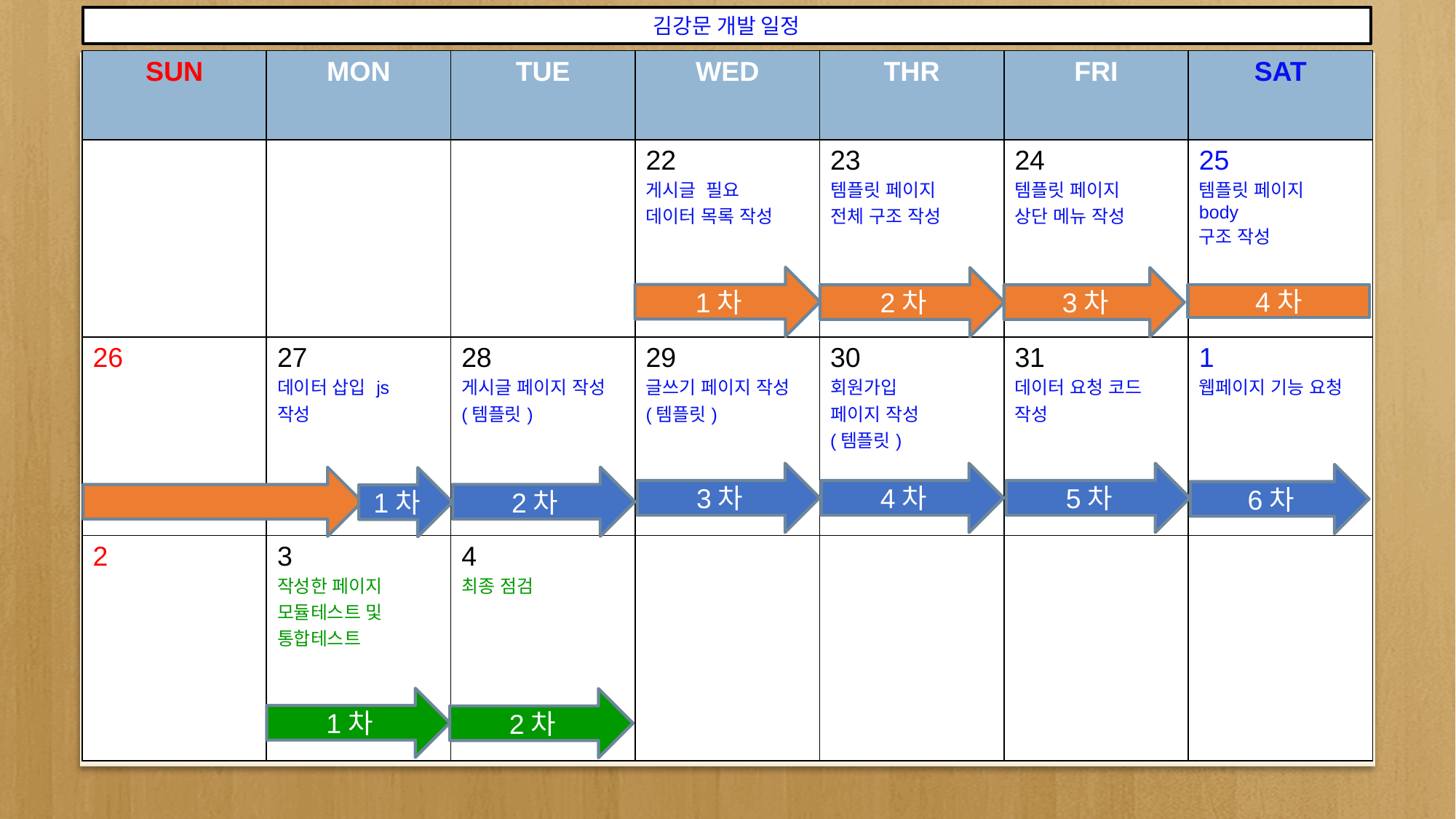

김강문 개발 일정
| SUN | MON | TUE | WED | THR | FRI | SAT |
| --- | --- | --- | --- | --- | --- | --- |
|  |  |  | 22 게시글 필요 데이터 목록 작성 | 23 템플릿 페이지 전체 구조 작성 | 24 템플릿 페이지 상단 메뉴 작성 | 25 템플릿 페이지 body 구조 작성 |
| 26 | 27 데이터 삽입 js 작성 | 28 게시글 페이지 작성 (템플릿) | 29 글쓰기 페이지 작성 (템플릿) | 30 회원가입 페이지 작성 (템플릿) | 31 데이터 요청 코드 작성 | 1 웹페이지 기능 요청 |
| 2 | 3 작성한 페이지 모듈테스트 및 통합테스트 | 4 최종 점검 |  |  |  |  |
1차
2차
3차
4차
3차
4차
5차
6차
2차

1차
1차
2차